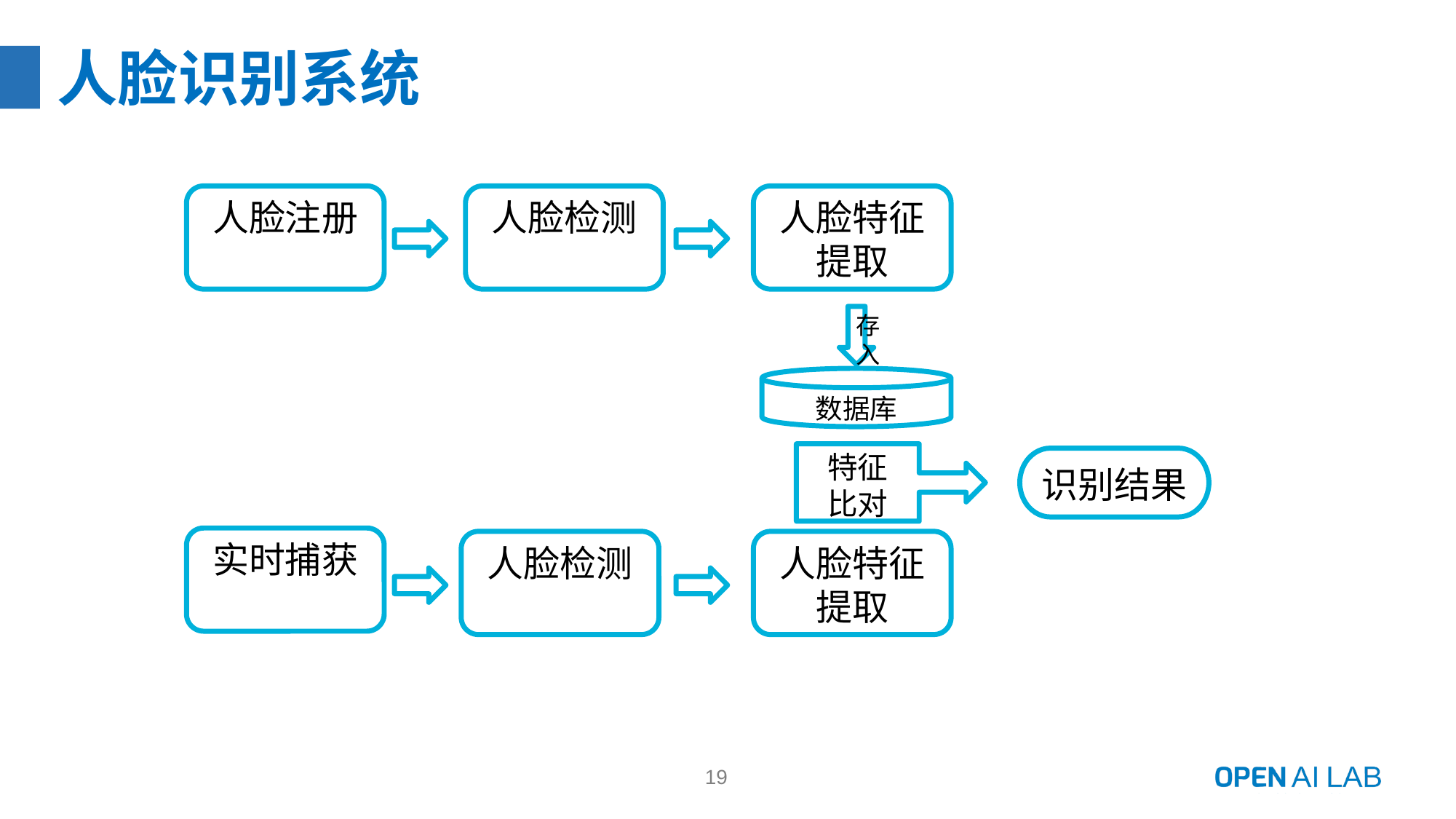

# 人脸识别系统

人脸注册
人脸检测
人脸特征提取

存入
数据库
特征
比对
识别结果
实时捕获
人脸检测
人脸特征提取